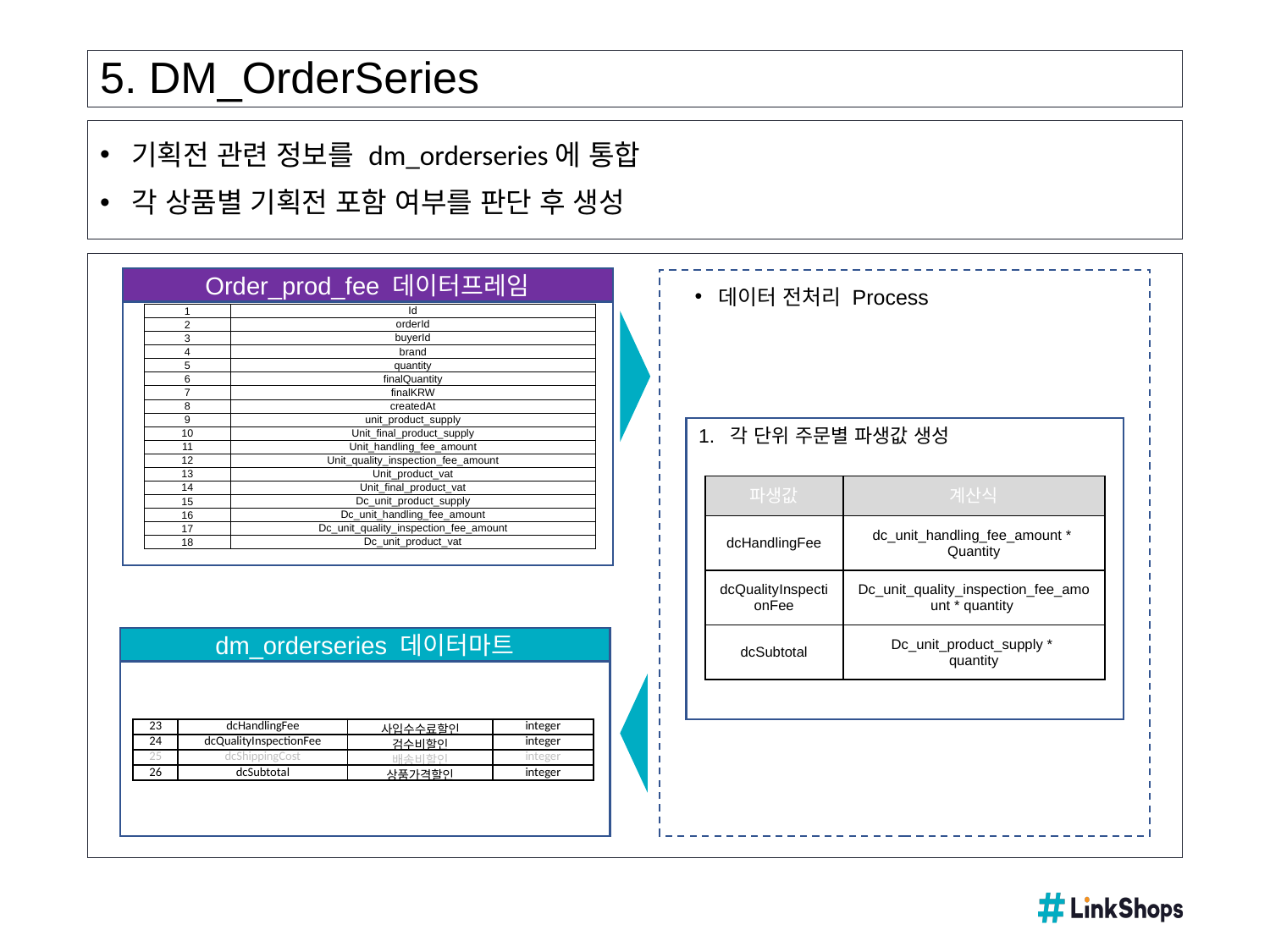

# 5. DM_OrderSeries
기획전 관련 정보를 dm_orderseries에 통합
각 상품별 기획전 포함 여부를 판단 후 생성
Order_prod_fee 데이터프레임

데이터 전처리 Process

| 1 | Id |
| --- | --- |
| 2 | orderId |
| 3 | buyerId |
| 4 | brand |
| 5 | quantity |
| 6 | finalQuantity |
| 7 | finalKRW |
| 8 | createdAt |
| 9 | unit\_product\_supply |
| 10 | Unit\_final\_product\_supply |
| 11 | Unit\_handling\_fee\_amount |
| 12 | Unit\_quality\_inspection\_fee\_amount |
| 13 | Unit\_product\_vat |
| 14 | Unit\_final\_product\_vat |
| 15 | Dc\_unit\_product\_supply |
| 16 | Dc\_unit\_handling\_fee\_amount |
| 17 | Dc\_unit\_quality\_inspection\_fee\_amount |
| 18 | Dc\_unit\_product\_vat |

각 단위 주문별 파생값 생성
| 파생값 | 계산식 |
| --- | --- |
| dcHandlingFee | dc\_unit\_handling\_fee\_amount \* Quantity |
| dcQualityInspectionFee | Dc\_unit\_quality\_inspection\_fee\_amount \* quantity |
| dcSubtotal | Dc\_unit\_product\_supply \* quantity |
dm_orderseries 데이터마트

| 23 | dcHandlingFee | 사입수수료할인 | integer |
| --- | --- | --- | --- |
| 24 | dcQualityInspectionFee | 검수비할인 | integer |
| 25 | dcShippingCost | 배송비할인 | integer |
| 26 | dcSubtotal | 상품가격할인 | integer |